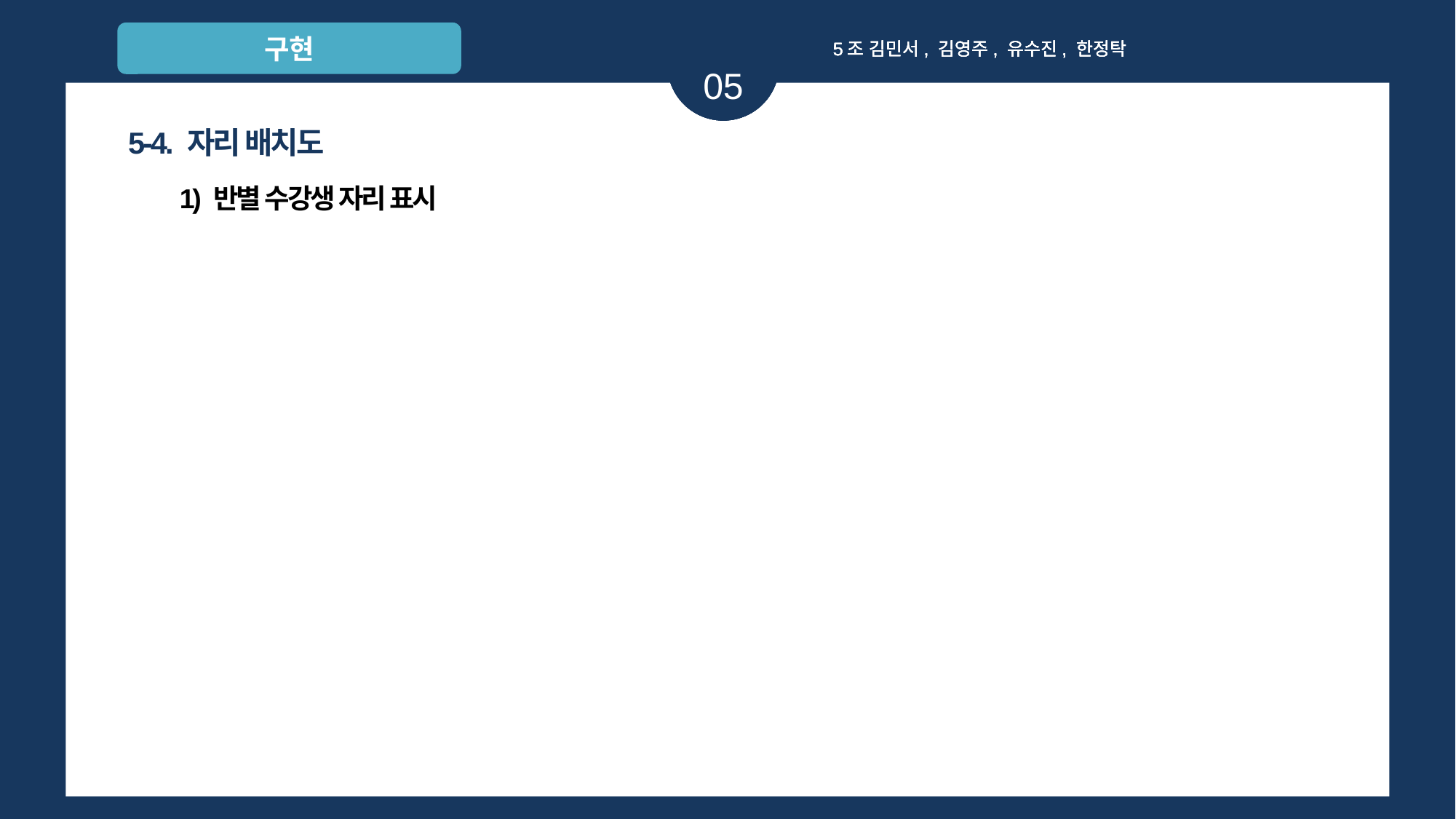

구현
분석
5조 김민서, 김영주, 유수진, 한정탁
5조 김민서, 김영주, 유수진, 한정탁
5조 김민서, 김영주, 유수진, 한정탁
5조 김민서, 김영주, 유수진, 한정탁
05
05
05
05

5-4. 자리 배치도
1) 반별 수강생 자리 표시